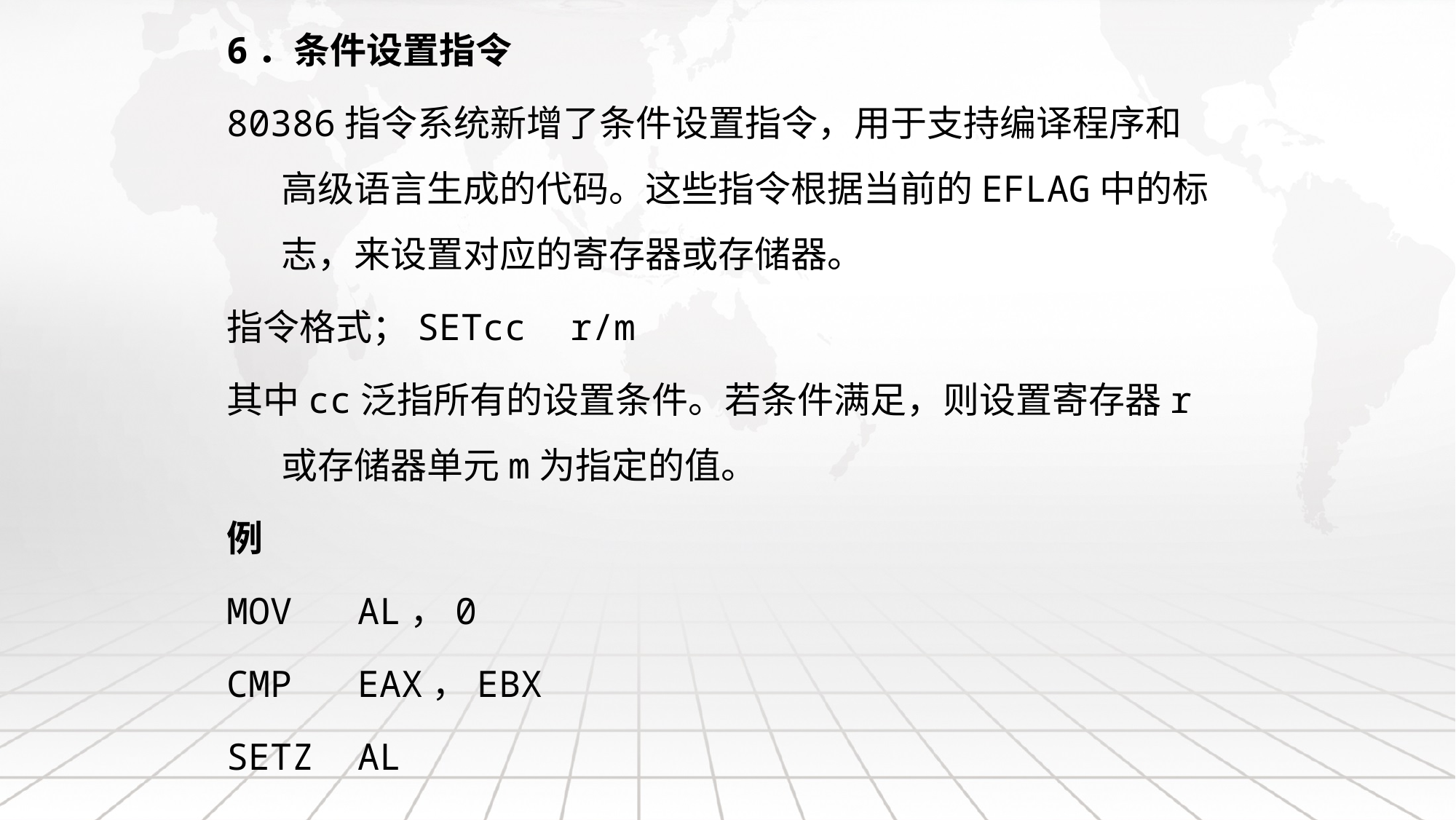

6．条件设置指令
80386指令系统新增了条件设置指令，用于支持编译程序和高级语言生成的代码。这些指令根据当前的EFLAG中的标志，来设置对应的寄存器或存储器。
指令格式；SETcc  r/m
其中cc泛指所有的设置条件。若条件满足，则设置寄存器r或存储器单元m为指定的值。
例
MOV   AL，0
CMP   EAX，EBX
SETZ  AL